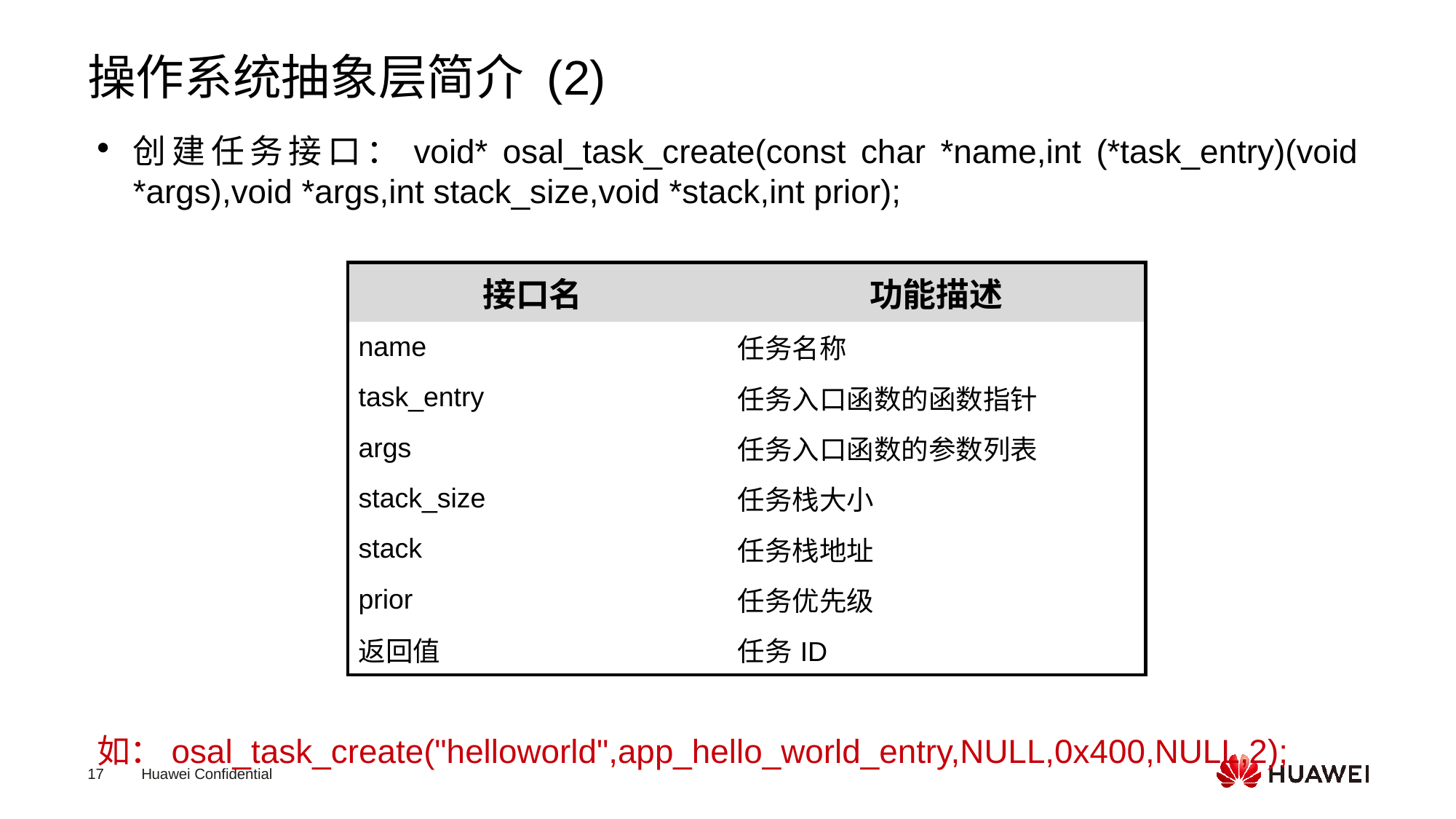

# 操作系统抽象层简介 (2)
创建任务接口：void* osal_task_create(const char *name,int (*task_entry)(void *args),void *args,int stack_size,void *stack,int prior);

如：osal_task_create("helloworld",app_hello_world_entry,NULL,0x400,NULL,2);

| 接口名 | 功能描述 |
| --- | --- |
| name | 任务名称 |
| task\_entry | 任务入口函数的函数指针 |
| args | 任务入口函数的参数列表 |
| stack\_size | 任务栈大小 |
| stack | 任务栈地址 |
| prior | 任务优先级 |
| 返回值 | 任务ID |